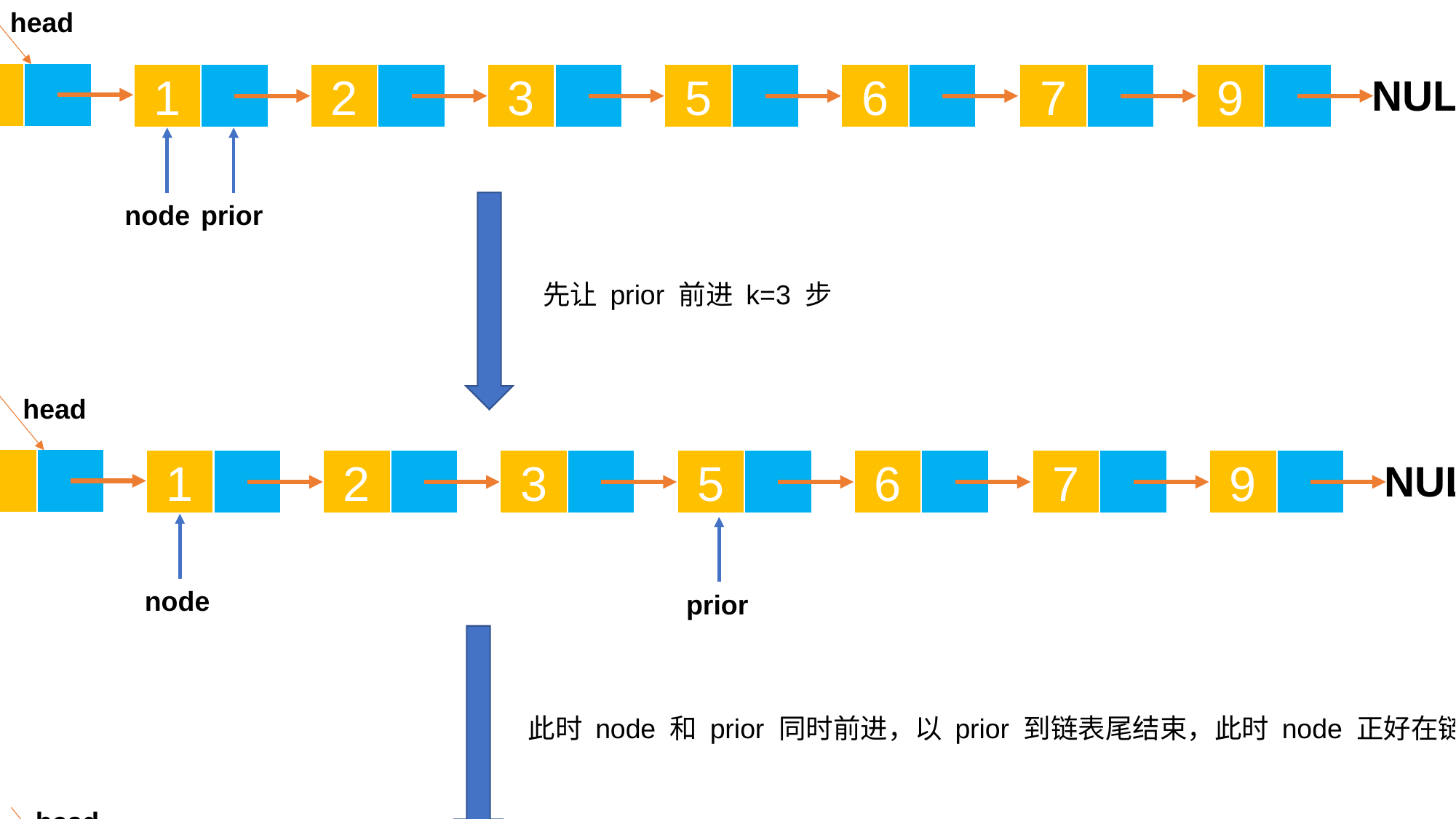

head

NULL
1

2

3

5

6

7

9

单链表list
K=3
node
prior

先让 prior 前进 k=3 步
head

NULL
1

2

3

5

6

7

9

单链表list
K=3
prior
node

此时 node 和 prior 同时前进，以 prior 到链表尾结束，此时 node 正好在链表倒数第 k=3 个位置
head

NULL
1

2

3

5

6

7

9

单链表list
K=3
node
prior